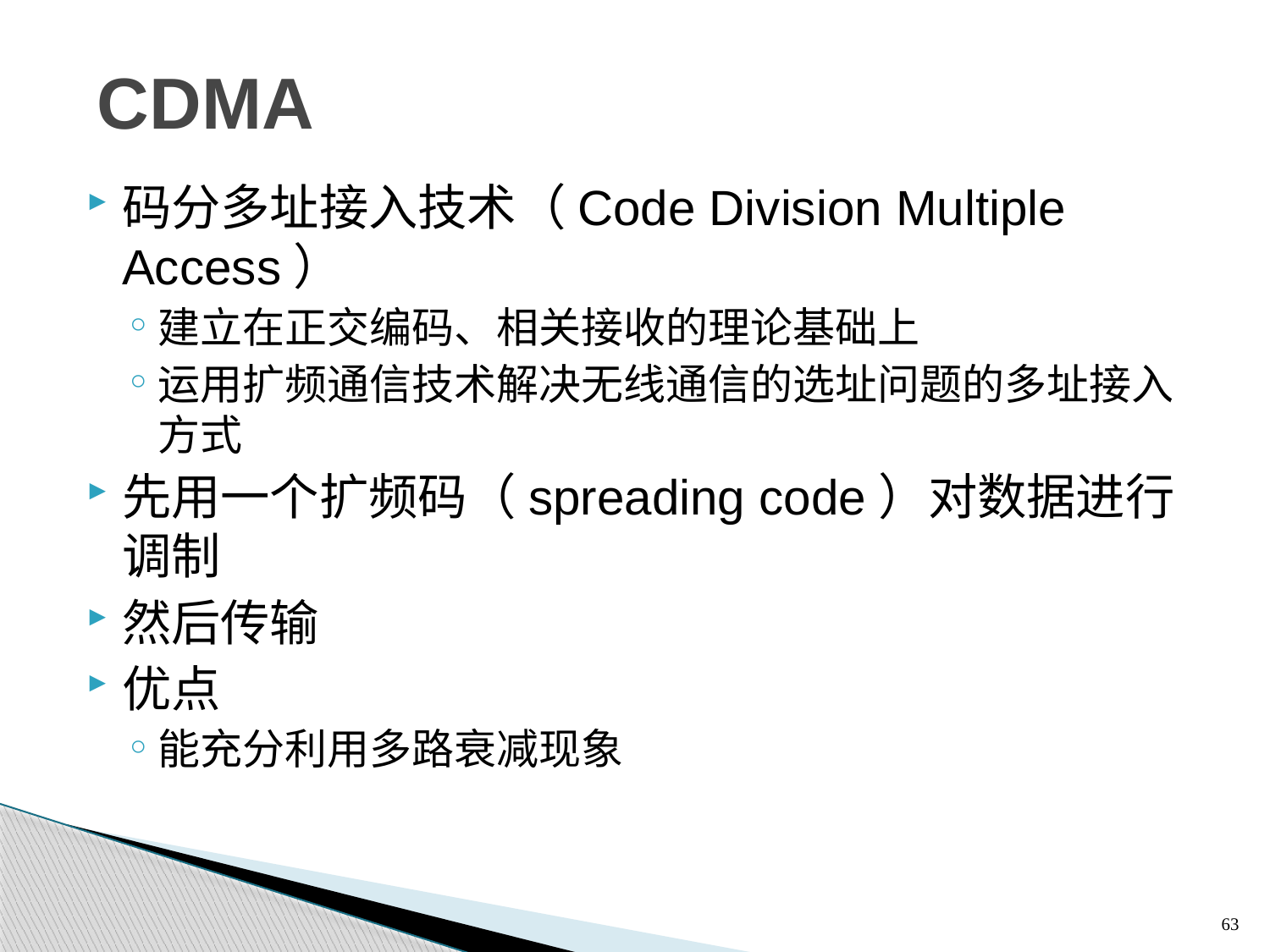

# CDMA
码分多址接入技术（Code Division Multiple Access）
建立在正交编码、相关接收的理论基础上
运用扩频通信技术解决无线通信的选址问题的多址接入方式
先用一个扩频码（spreading code）对数据进行调制
然后传输
优点
能充分利用多路衰减现象

63